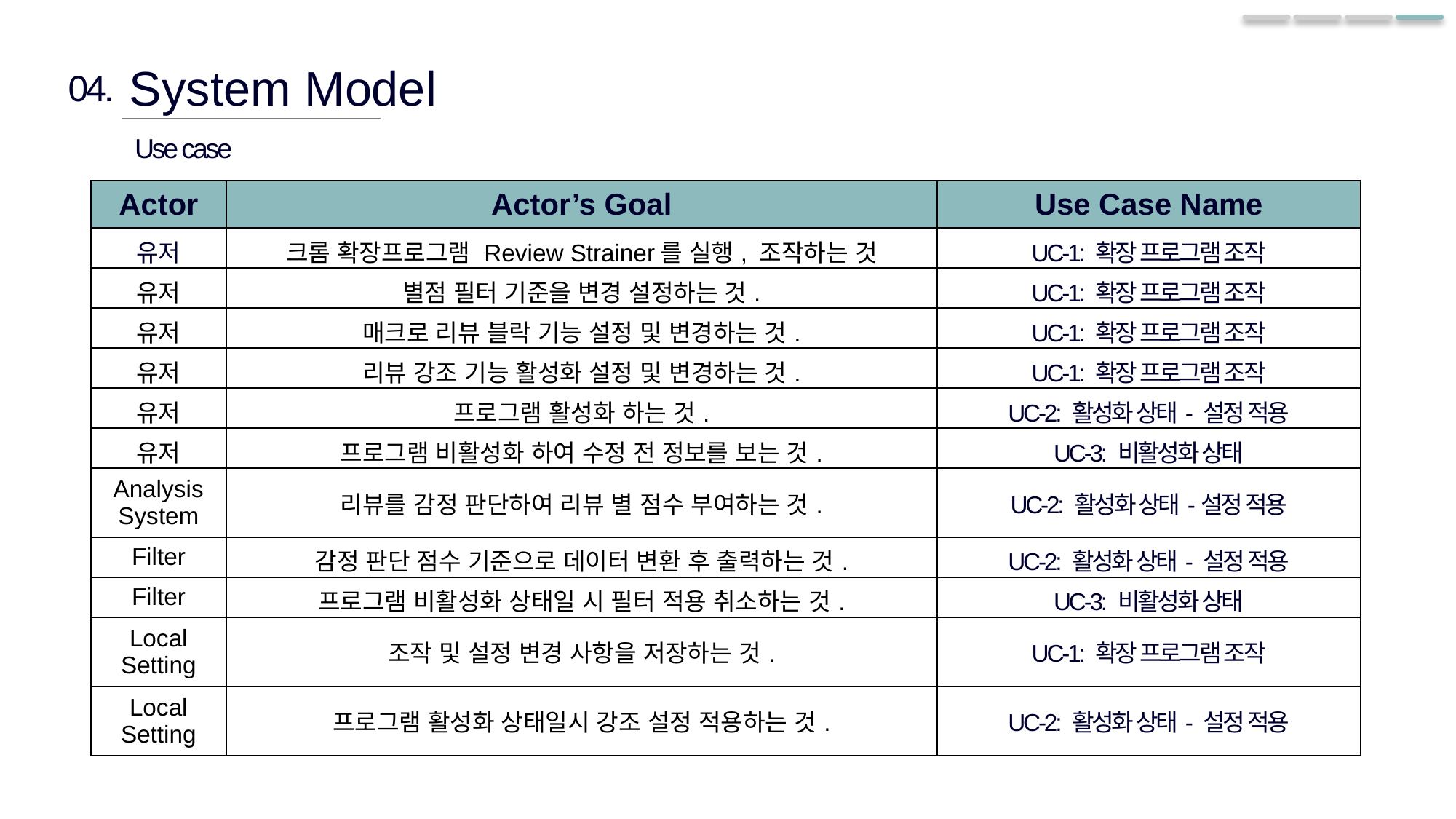

System Model
04.
Use case
| Actor | Actor’s Goal | Use Case Name |
| --- | --- | --- |
| 유저 | 크롬 확장프로그램 Review Strainer를 실행, 조작하는 것 | UC-1: 확장 프로그램 조작 |
| 유저 | 별점 필터 기준을 변경 설정하는 것. | UC-1: 확장 프로그램 조작 |
| 유저 | 매크로 리뷰 블락 기능 설정 및 변경하는 것. | UC-1: 확장 프로그램 조작 |
| 유저 | 리뷰 강조 기능 활성화 설정 및 변경하는 것. | UC-1: 확장 프로그램 조작 |
| 유저 | 프로그램 활성화 하는 것. | UC-2: 활성화 상태- 설정 적용 |
| 유저 | 프로그램 비활성화 하여 수정 전 정보를 보는 것. | UC-3: 비활성화 상태 |
| Analysis System | 리뷰를 감정 판단하여 리뷰 별 점수 부여하는 것. | UC-2: 활성화 상태-설정 적용 |
| Filter | 감정 판단 점수 기준으로 데이터 변환 후 출력하는 것. | UC-2: 활성화 상태- 설정 적용 |
| Filter | 프로그램 비활성화 상태일 시 필터 적용 취소하는 것. | UC-3: 비활성화 상태 |
| Local Setting | 조작 및 설정 변경 사항을 저장하는 것. | UC-1: 확장 프로그램 조작 |
| Local Setting | 프로그램 활성화 상태일시 강조 설정 적용하는 것. | UC-2: 활성화 상태- 설정 적용 |